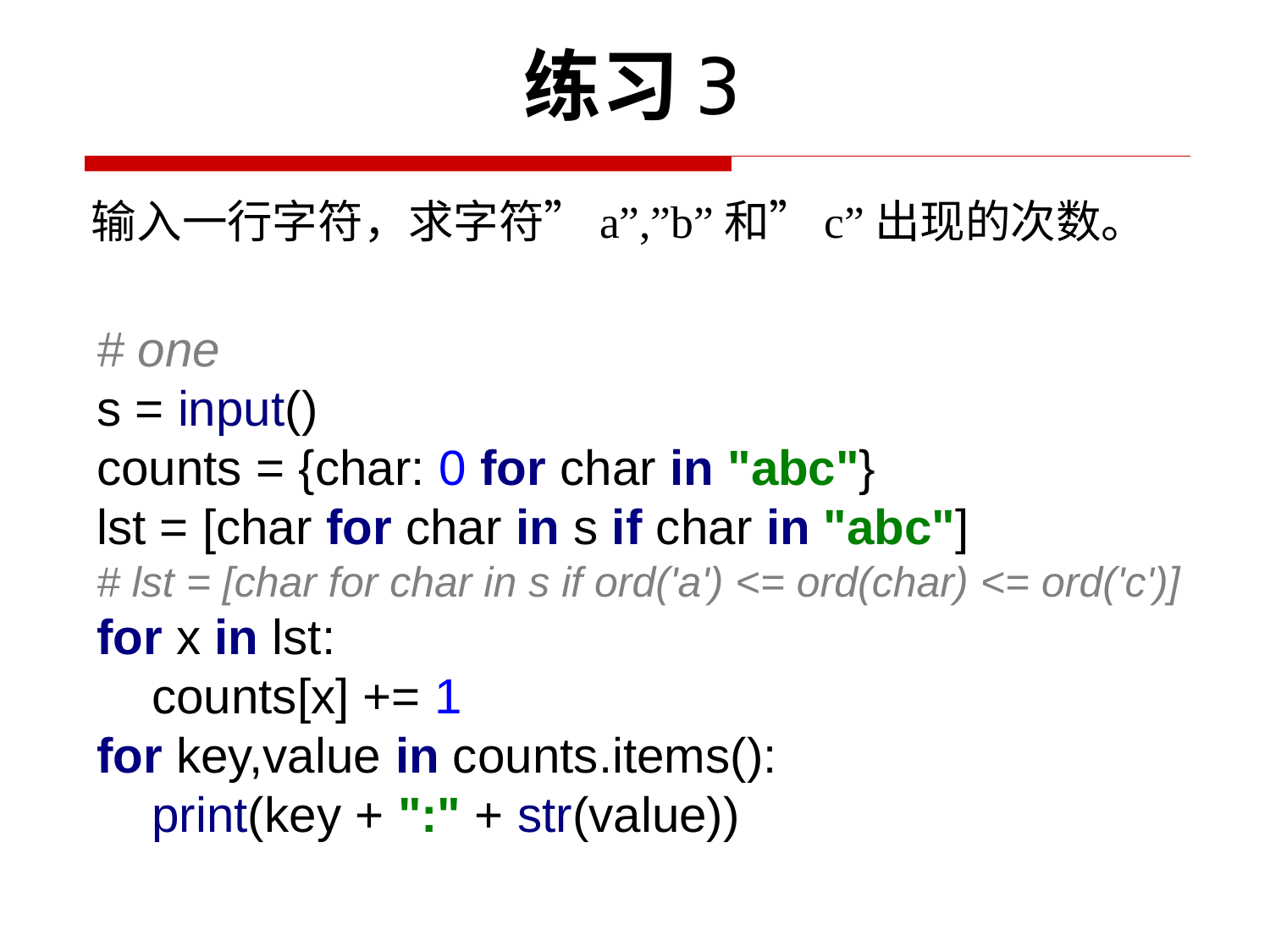

# 练习3
输入一行字符，求字符”a”,”b”和”c”出现的次数。

# one s = input() counts = {char: 0 for char in "abc"} lst = [char for char in s if char in "abc"] # lst = [char for char in s if ord('a') <= ord(char) <= ord('c')] for x in lst: counts[x] += 1 for key,value in counts.items(): print(key + ":" + str(value))
23